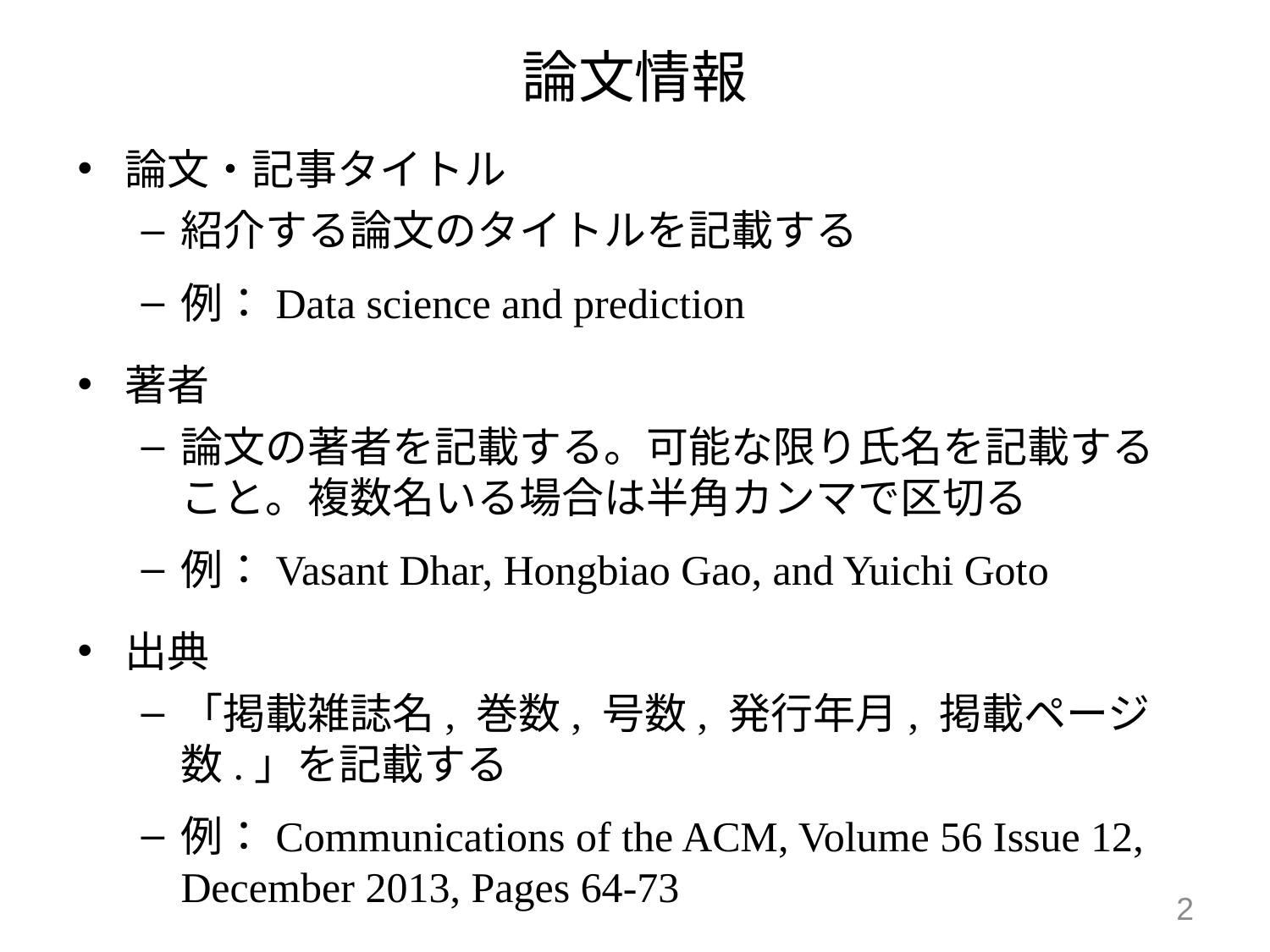

# 論文情報
論文・記事タイトル
紹介する論文のタイトルを記載する
例：Data science and prediction
著者
論文の著者を記載する。可能な限り氏名を記載すること。複数名いる場合は半角カンマで区切る
例：Vasant Dhar, Hongbiao Gao, and Yuichi Goto
出典
「掲載雑誌名, 巻数, 号数, 発行年月, 掲載ページ数.」を記載する
例：Communications of the ACM, Volume 56 Issue 12, December 2013, Pages 64-73

2